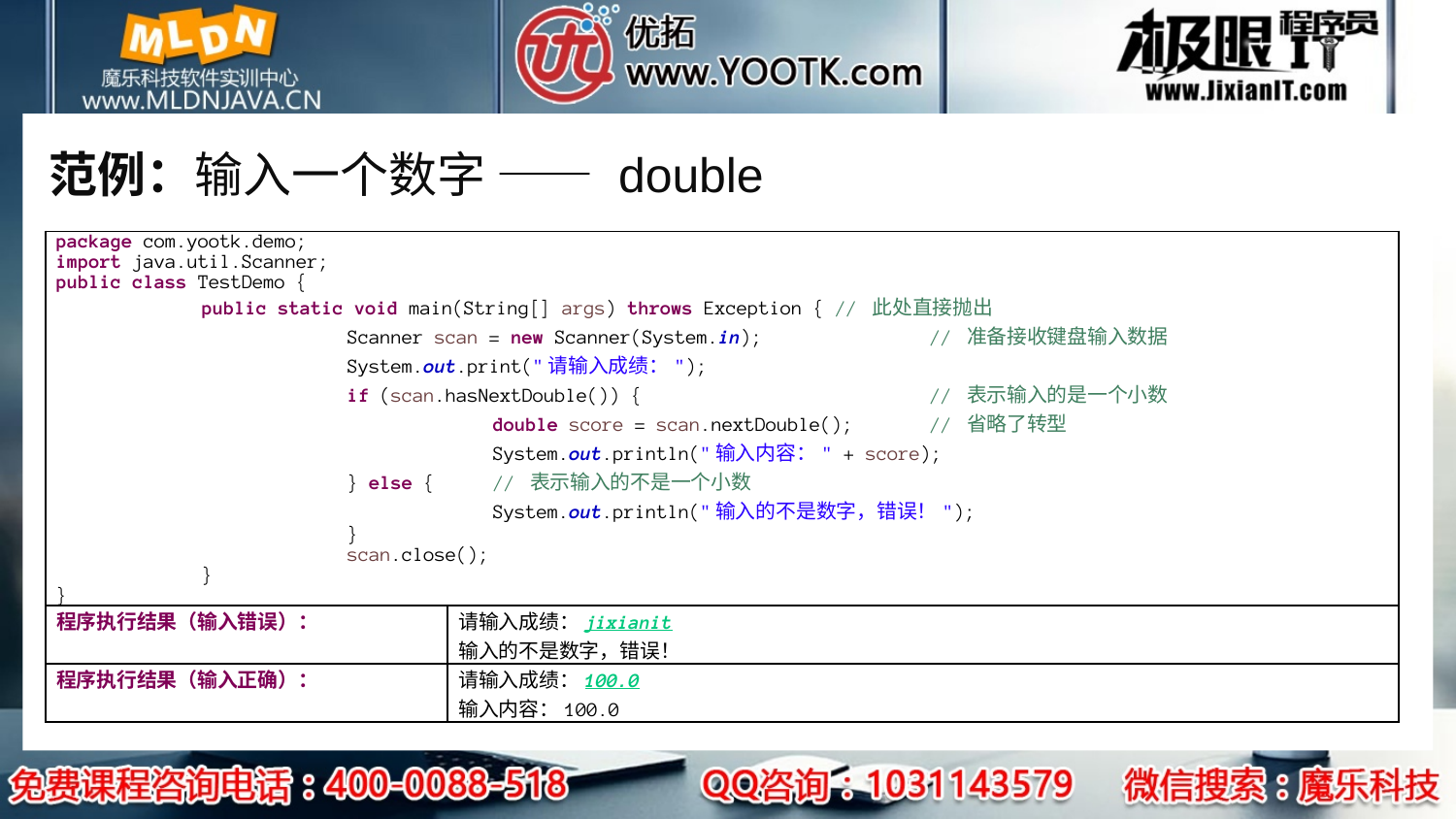

# 范例：输入一个数字 —— double
| package com.yootk.demo; import java.util.Scanner; public class TestDemo { public static void main(String[] args) throws Exception { // 此处直接抛出 Scanner scan = new Scanner(System.in); // 准备接收键盘输入数据 System.out.print("请输入成绩："); if (scan.hasNextDouble()) { // 表示输入的是一个小数 double score = scan.nextDouble(); // 省略了转型 System.out.println("输入内容：" + score); } else { // 表示输入的不是一个小数 System.out.println("输入的不是数字，错误！"); } scan.close(); } } |  |
| --- | --- |
| 程序执行结果（输入错误）： | 请输入成绩：jixianit 输入的不是数字，错误！ |
| 程序执行结果（输入正确）： | 请输入成绩：100.0 输入内容：100.0 |